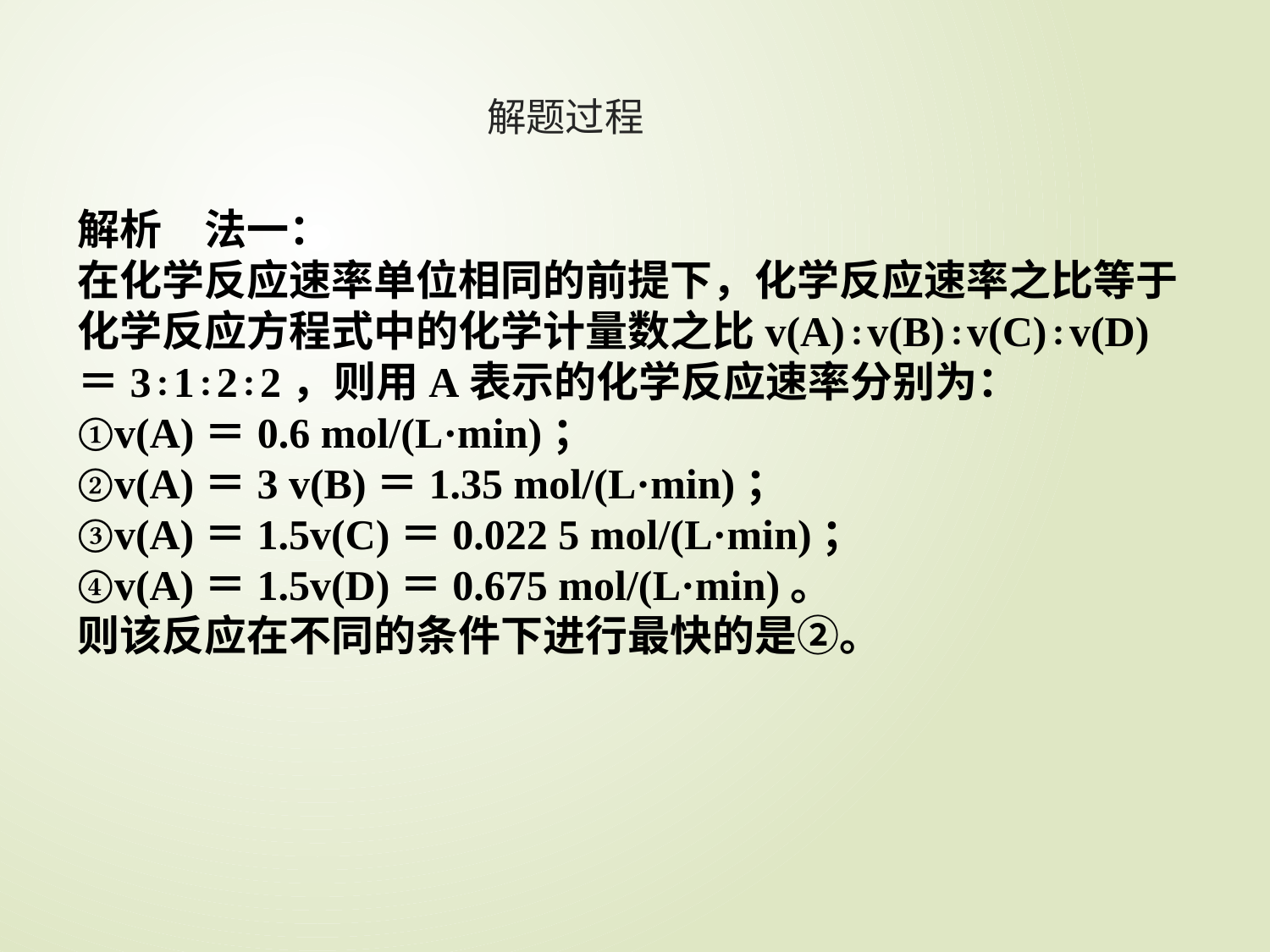

解题过程
解析　法一：
在化学反应速率单位相同的前提下，化学反应速率之比等于化学反应方程式中的化学计量数之比v(A)∶v(B)∶v(C)∶v(D)＝3∶1∶2∶2，则用A表示的化学反应速率分别为：
①v(A)＝0.6 mol/(L·min)；
②v(A)＝3 v(B)＝1.35 mol/(L·min)；
③v(A)＝1.5v(C)＝0.022 5 mol/(L·min)；
④v(A)＝1.5v(D)＝0.675 mol/(L·min)。
则该反应在不同的条件下进行最快的是②。